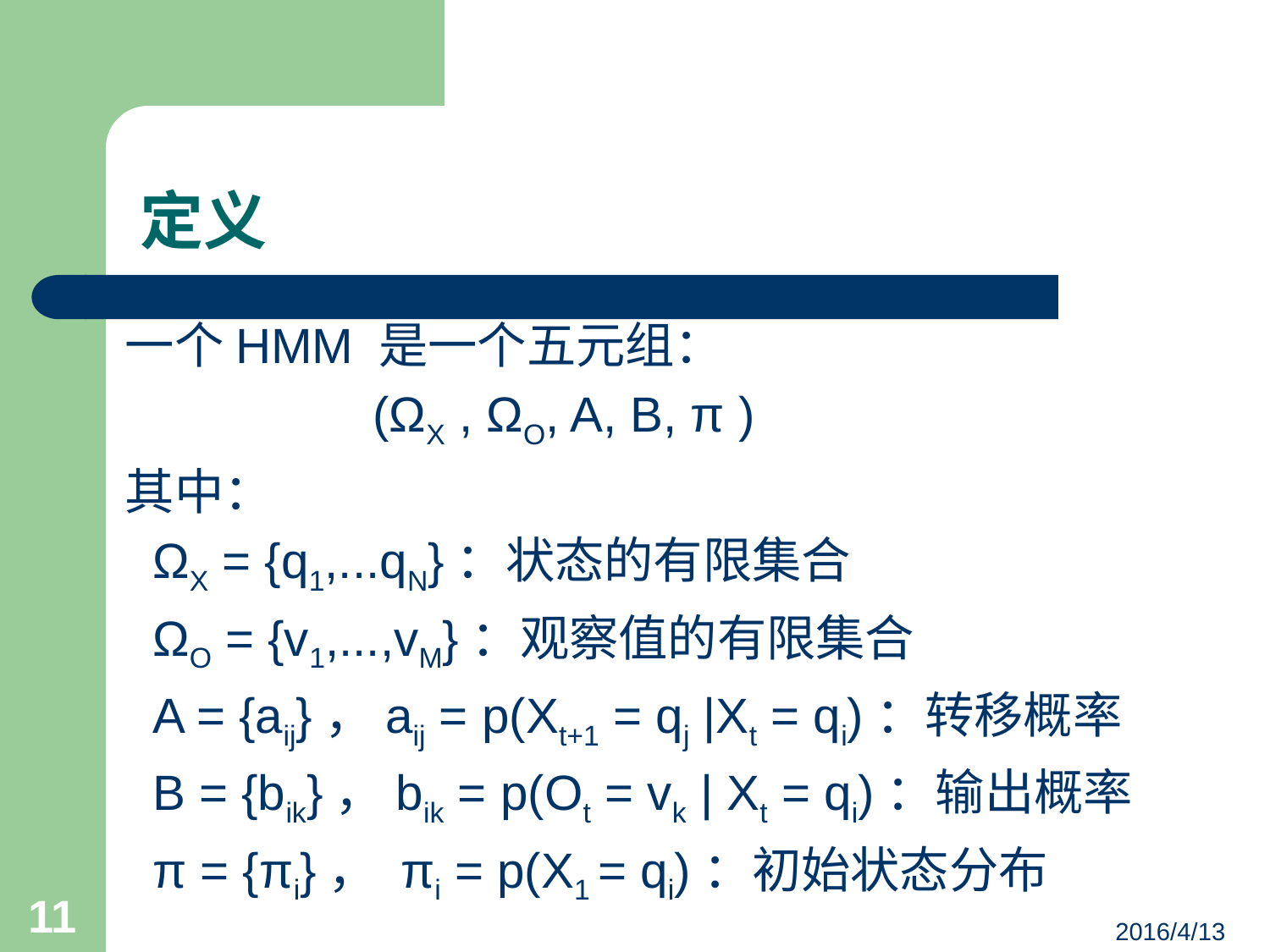

# 定义
一个HMM 是一个五元组：
                  (ΩX , ΩO, A, B, π )
其中：
  ΩX = {q1,...qN}：状态的有限集合
  ΩO = {v1,...,vM}：观察值的有限集合
  A = {aij}，aij = p(Xt+1 = qj |Xt = qi)：转移概率
  B = {bik}，bik = p(Ot = vk | Xt = qi)：输出概率
  π = {πi}， πi = p(X1 = qi)：初始状态分布
11
2016/4/13